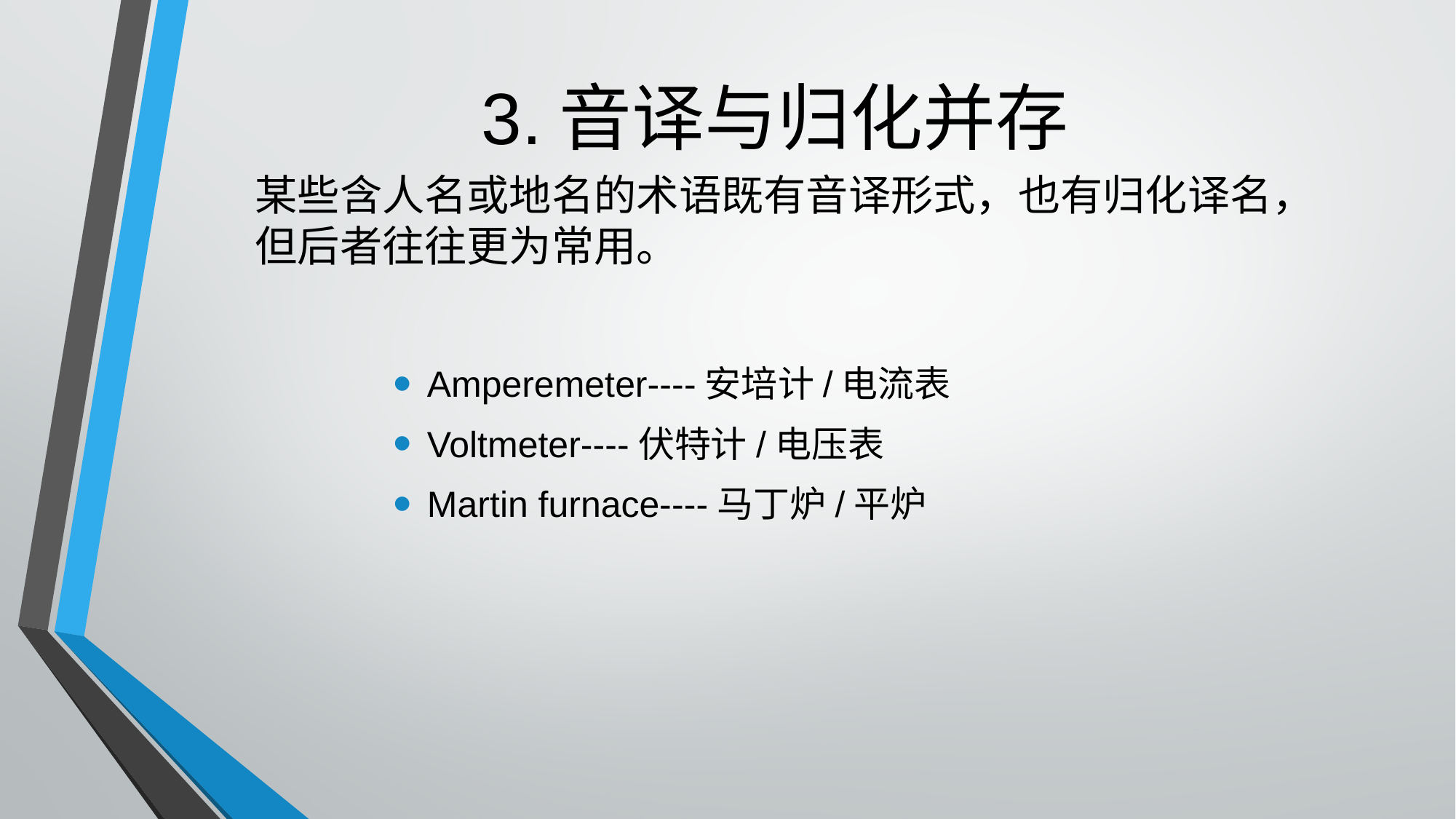

# 3.音译与归化并存
某些含人名或地名的术语既有音译形式，也有归化译名，但后者往往更为常用。
Amperemeter----安培计/电流表
Voltmeter----伏特计/电压表
Martin furnace----马丁炉/平炉